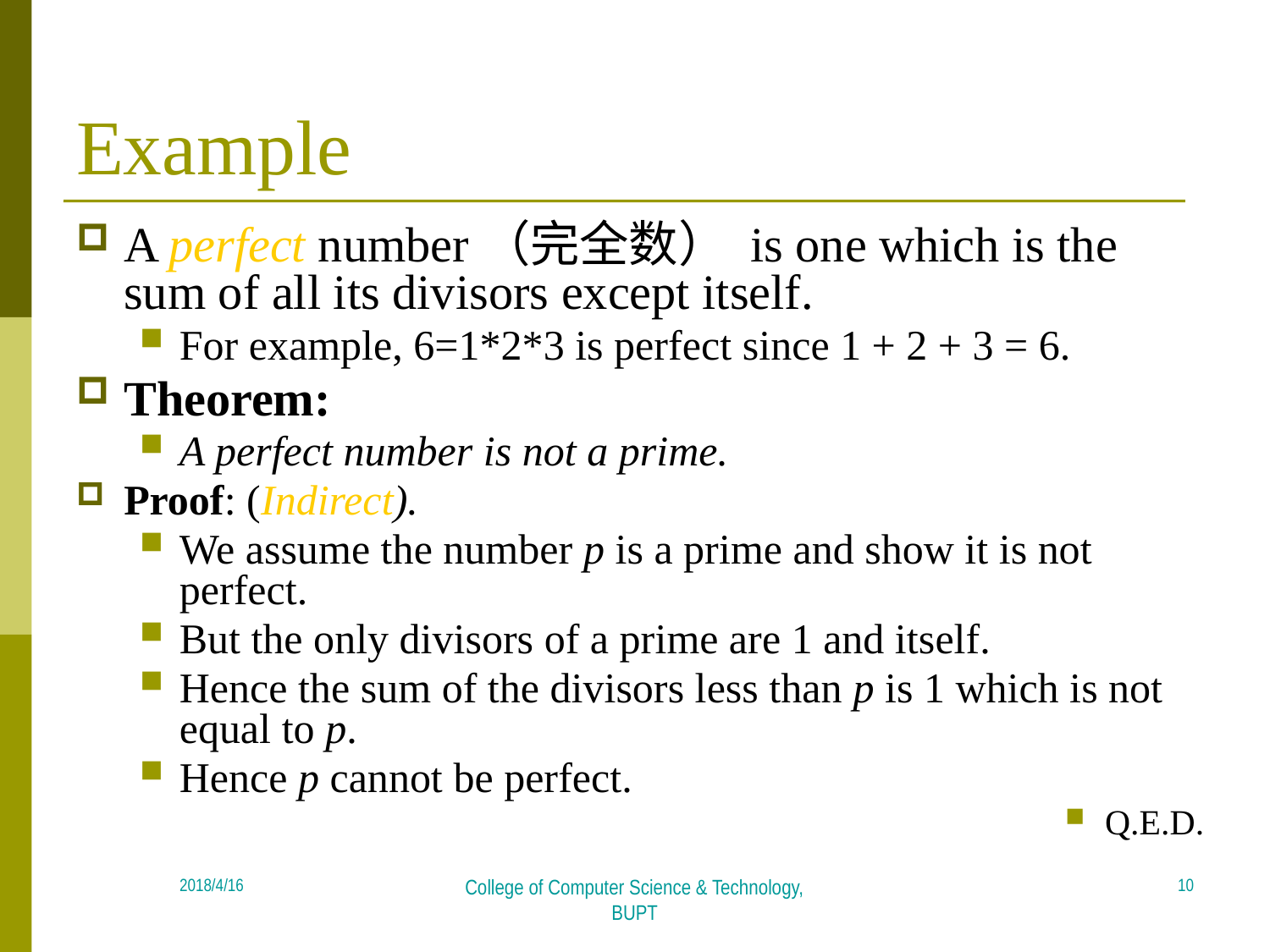

# Example
A perfect number（完全数） is one which is the sum of all its divisors except itself.
For example, 6=1*2*3 is perfect since 1 + 2 + 3 = 6.
Theorem:
A perfect number is not a prime.
Proof: (Indirect).
We assume the number p is a prime and show it is not perfect.
But the only divisors of a prime are 1 and itself.
Hence the sum of the divisors less than p is 1 which is not equal to p.
Hence p cannot be perfect.
Q.E.D.
10
2018/4/16
College of Computer Science & Technology, BUPT